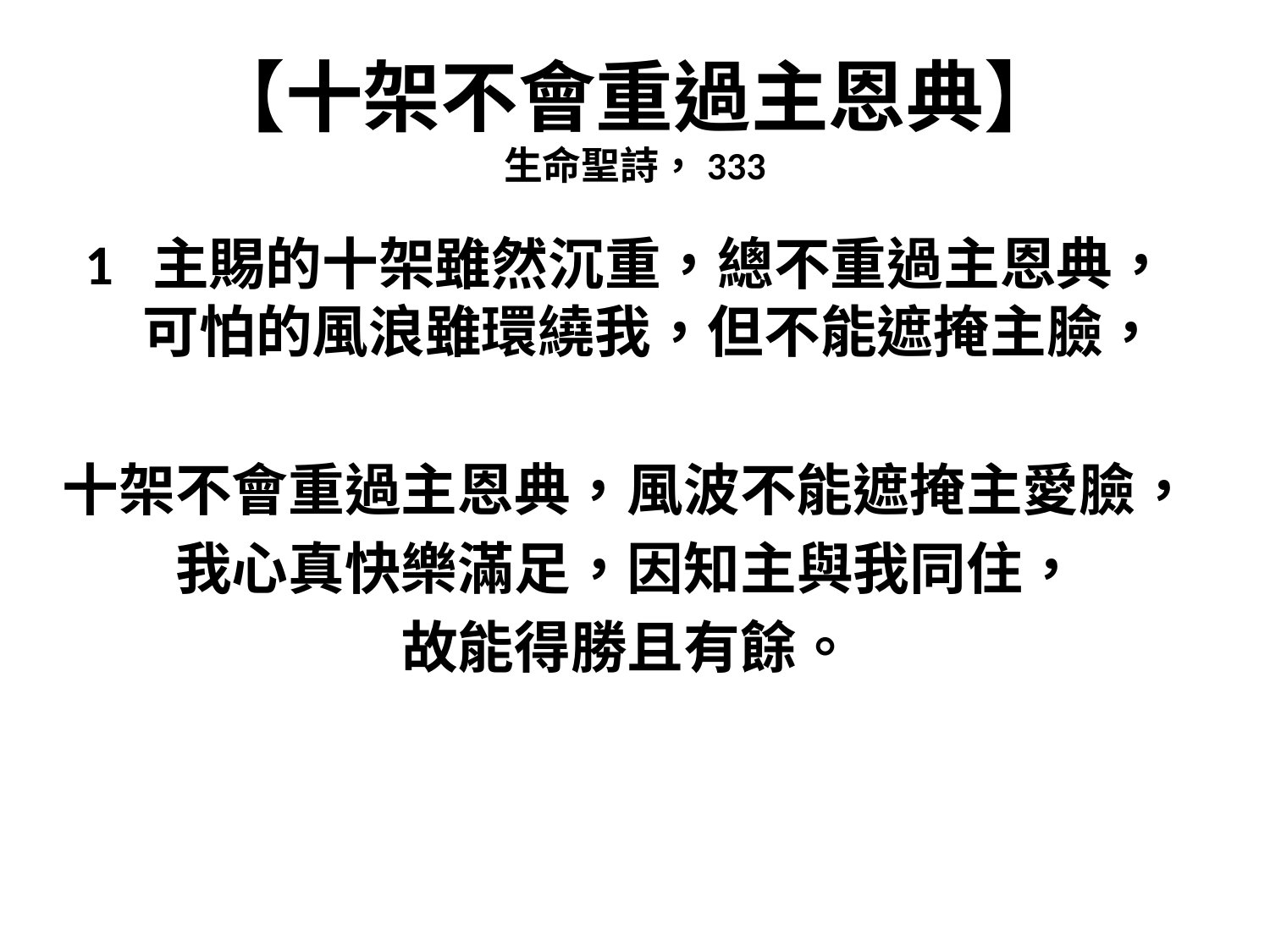

# 【十架不會重過主恩典】 生命聖詩，333
1  主賜的十架雖然沉重，總不重過主恩典，
可怕的風浪雖環繞我，但不能遮掩主臉，

十架不會重過主恩典，風波不能遮掩主愛臉，
我心真快樂滿足，因知主與我同住，
故能得勝且有餘。